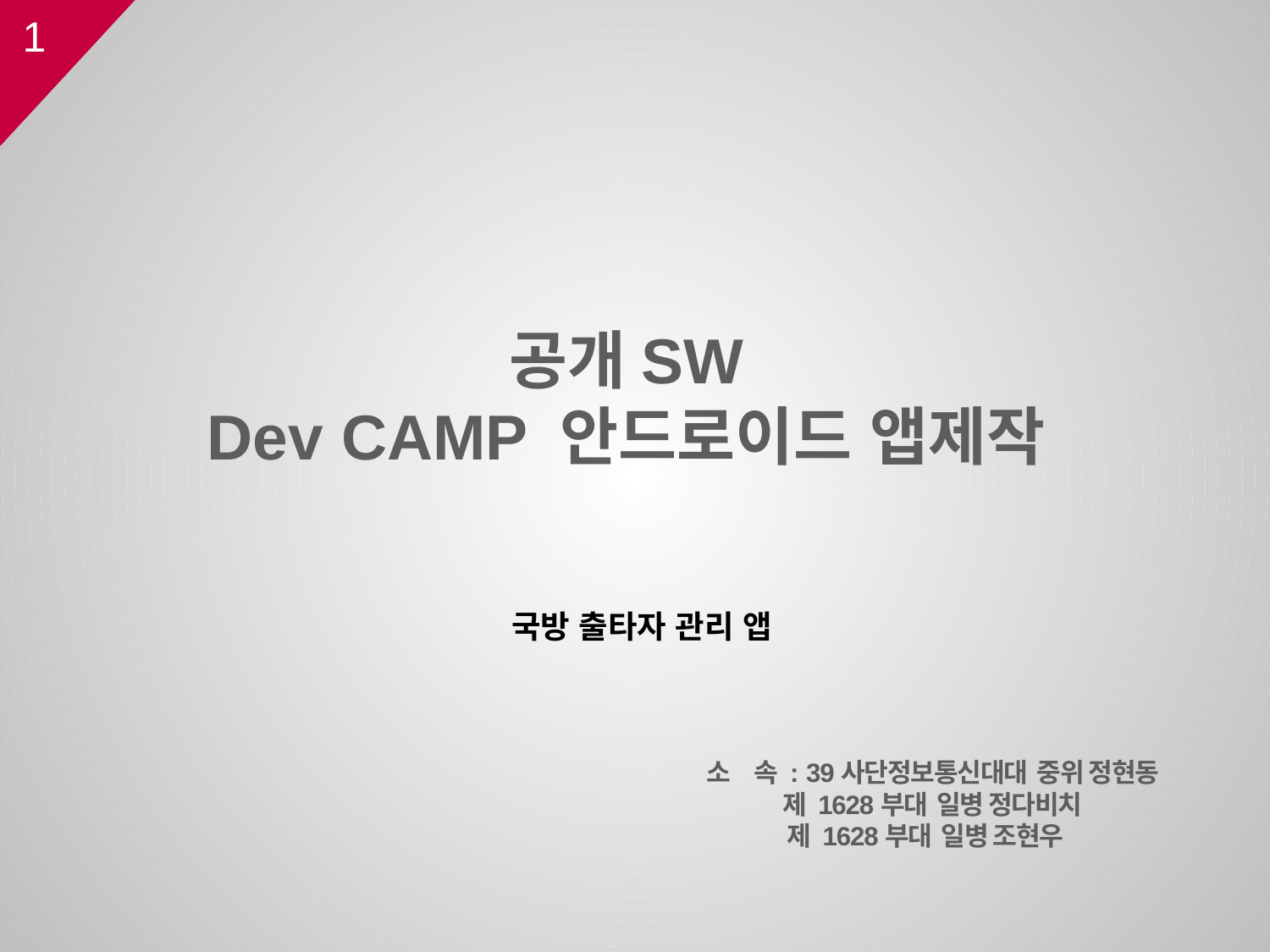

# 공개SW
Dev CAMP 안드로이드 앱제작

국방 출타자 관리 앱
소    속 : 39사단정보통신대대  중위 정현동
              제 1628부대  일병 정다비치
             제 1628부대  일병 조현우